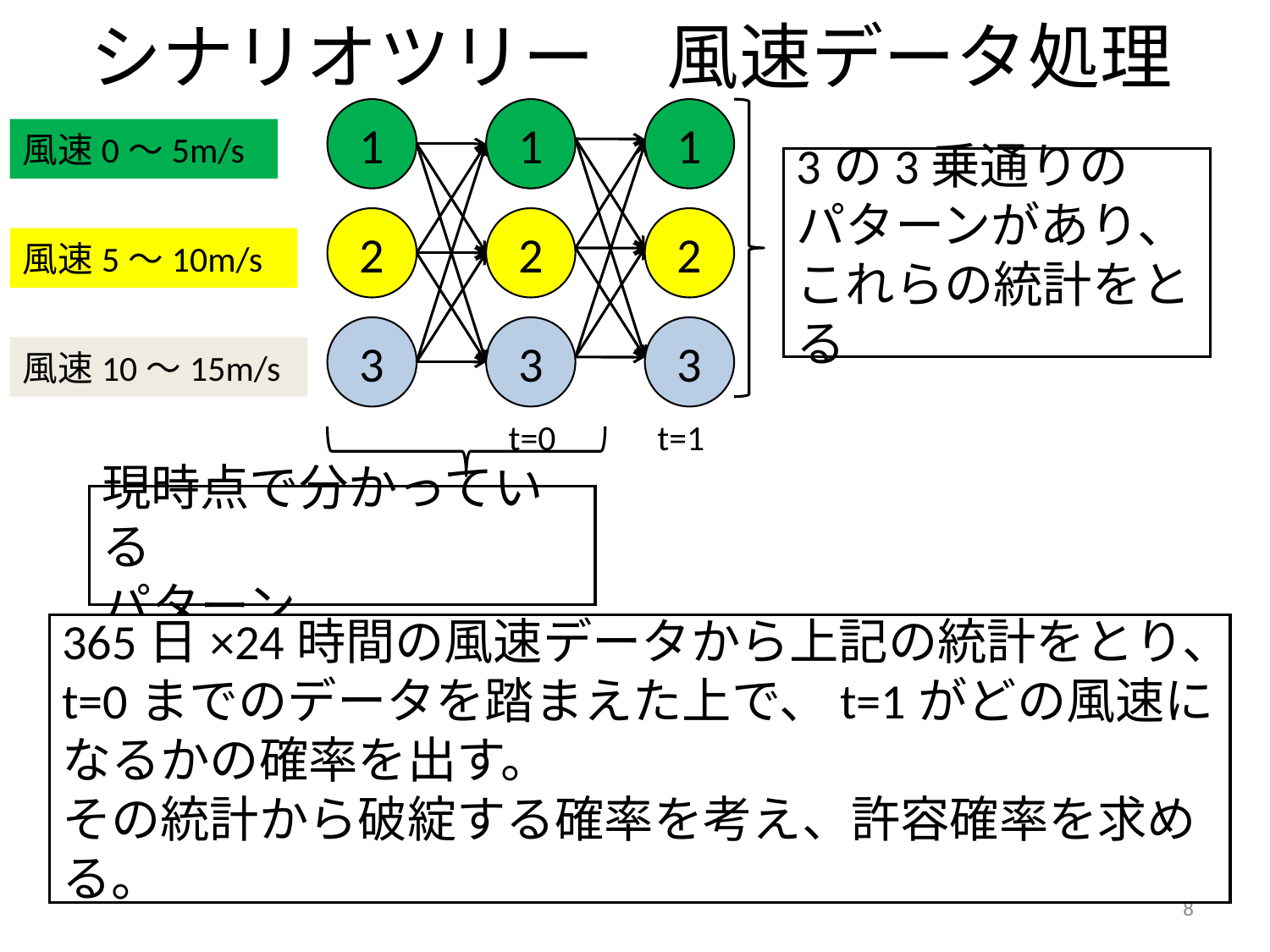

# シナリオツリー　風速データ処理
1
1
1

風速0～5m/s
3の3乗通りの
パターンがあり、
これらの統計をとる
2
2
2
風速5～10m/s

3
3
3
風速10～15m/s
t=0
t=1
現時点で分かっている
パターン
365日×24時間の風速データから上記の統計をとり、
t=0までのデータを踏まえた上で、t=1がどの風速に
なるかの確率を出す。
その統計から破綻する確率を考え、許容確率を求める。
8